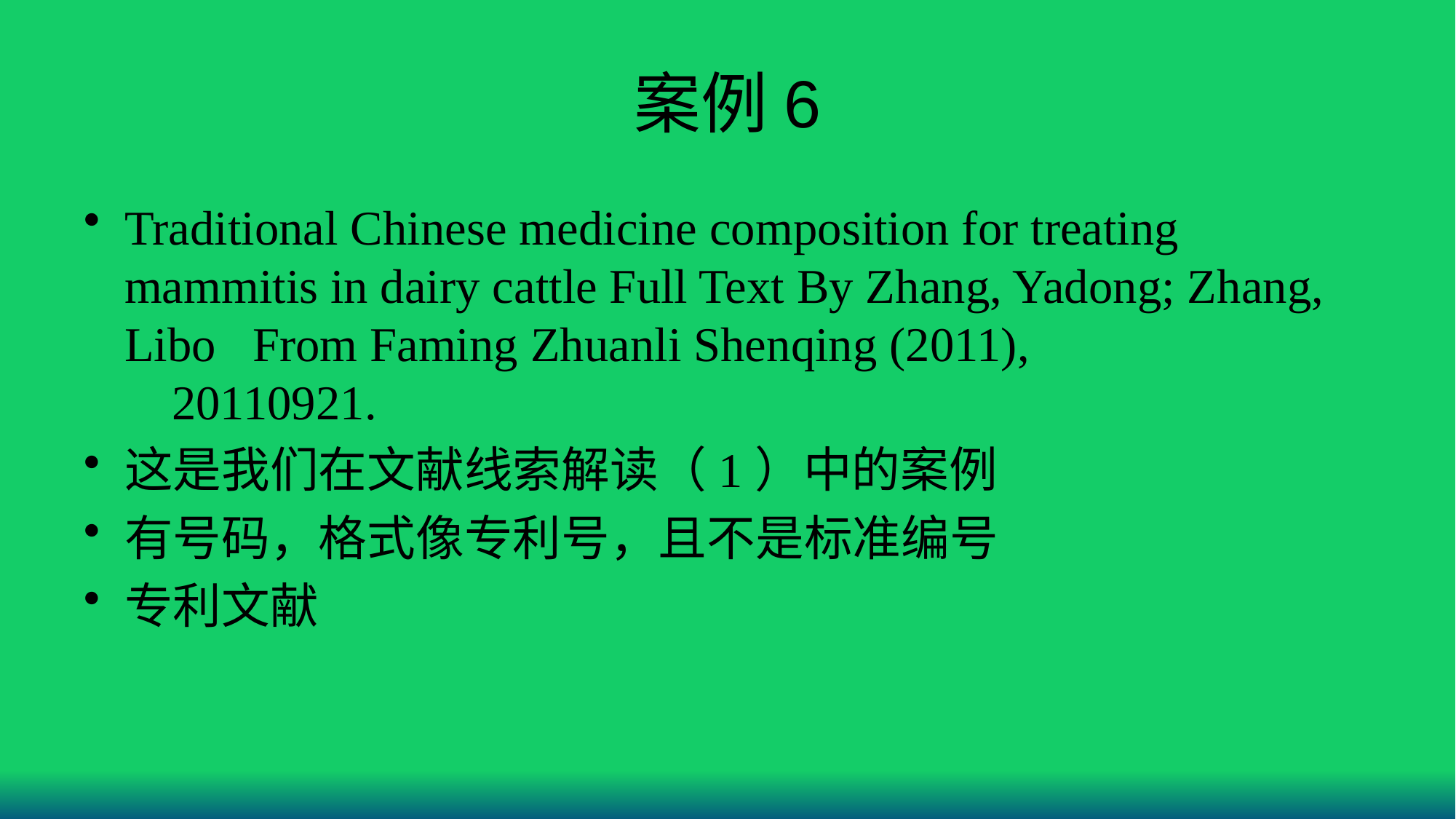

# 案例6
Traditional Chinese medicine composition for treating mammitis in dairy cattle Full Text By Zhang, Yadong; Zhang, Libo   From Faming Zhuanli Shenqing (2011), CN 102188581 A 20110921.
这是我们在文献线索解读（1）中的案例
有号码，格式像专利号，且不是标准编号
专利文献